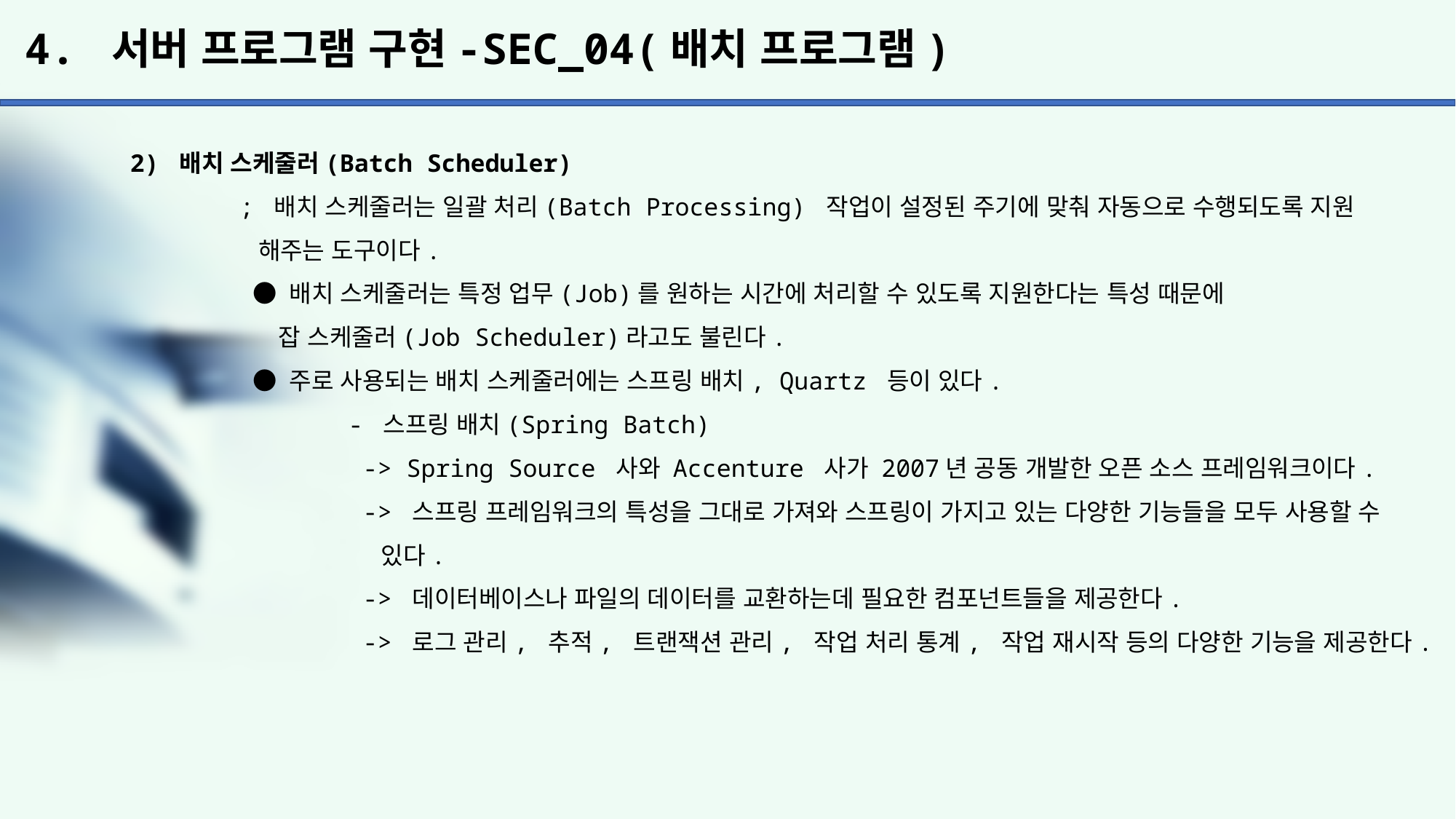

# 4. 서버 프로그램 구현-SEC_04(배치 프로그램)
2) 배치 스케줄러(Batch Scheduler)
	; 배치 스케줄러는 일괄 처리(Batch Processing) 작업이 설정된 주기에 맞춰 자동으로 수행되도록 지원
	  해주는 도구이다.
	  ● 배치 스케줄러는 특정 업무(Job)를 원하는 시간에 처리할 수 있도록 지원한다는 특성 때문에
	     잡 스케줄러(Job Scheduler)라고도 불린다.
	  ● 주로 사용되는 배치 스케줄러에는 스프링 배치, Quartz 등이 있다.
		- 스프링 배치(Spring Batch)
		 -> Spring Source 사와 Accenture 사가 2007년 공동 개발한 오픈 소스 프레임워크이다.
		 -> 스프링 프레임워크의 특성을 그대로 가져와 스프링이 가지고 있는 다양한 기능들을 모두 사용할 수
		    있다.
		 -> 데이터베이스나 파일의 데이터를 교환하는데 필요한 컴포넌트들을 제공한다.
		 -> 로그 관리, 추적, 트랜잭션 관리, 작업 처리 통계, 작업 재시작 등의 다양한 기능을 제공한다.